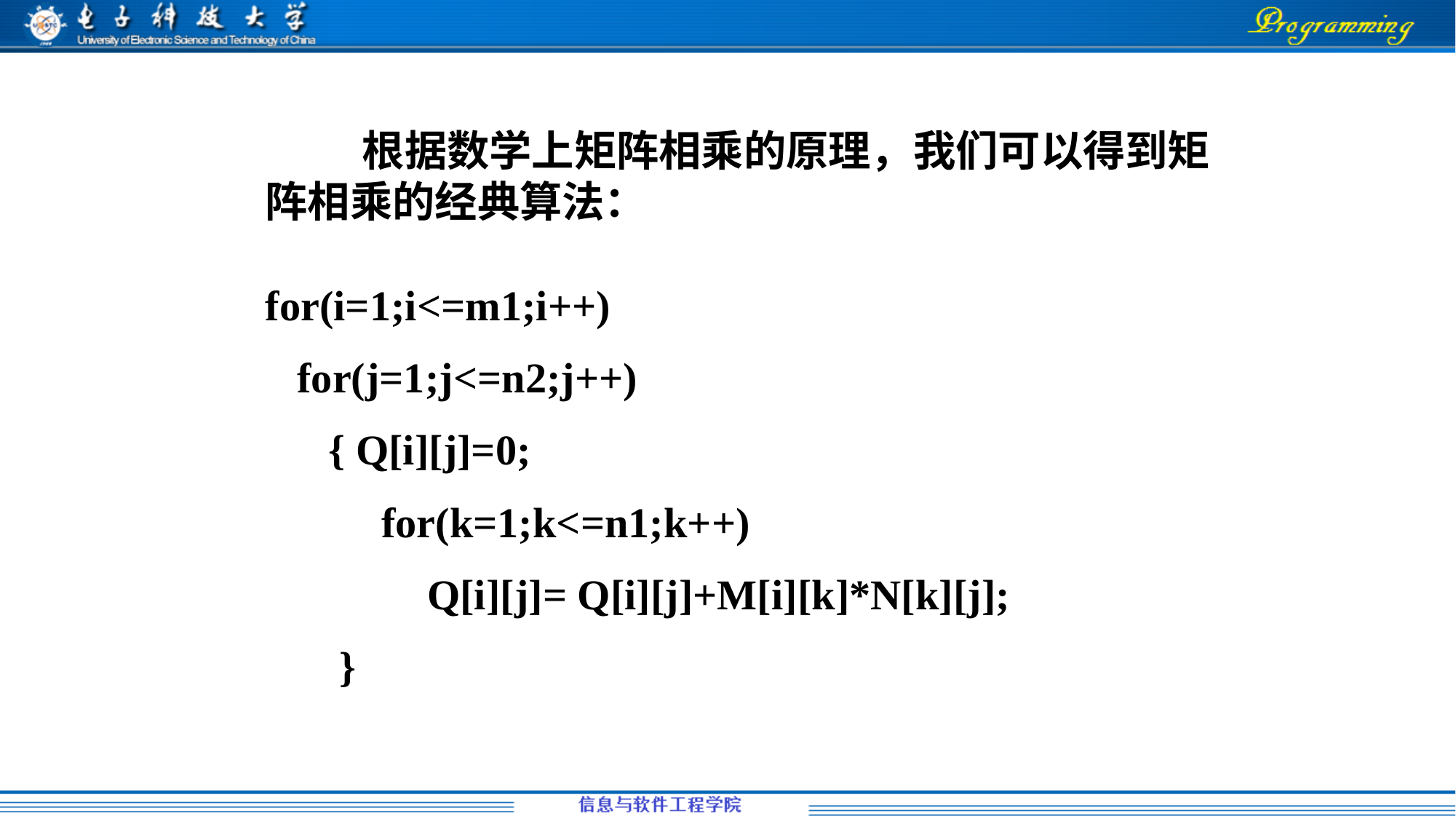

根据数学上矩阵相乘的原理，我们可以得到矩阵相乘的经典算法：
for(i=1;i<=m1;i++)
   for(j=1;j<=n2;j++)
      { Q[i][j]=0;
           for(k=1;k<=n1;k++)
   	     Q[i][j]= Q[i][j]+M[i][k]*N[k][j];
       }